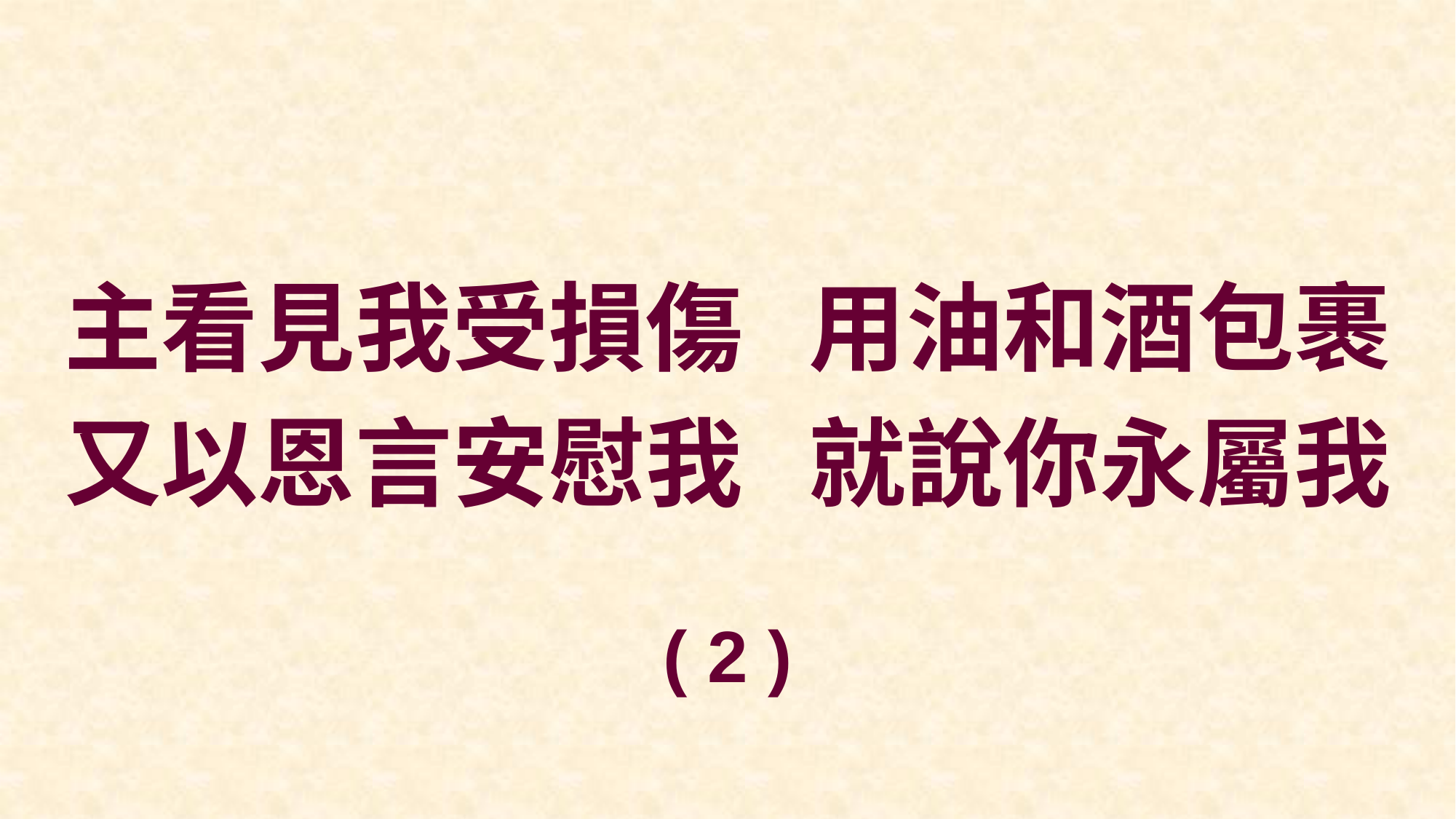

主看見我受損傷   用油和酒包裹
又以恩言安慰我   就說你永屬我
( 2 )